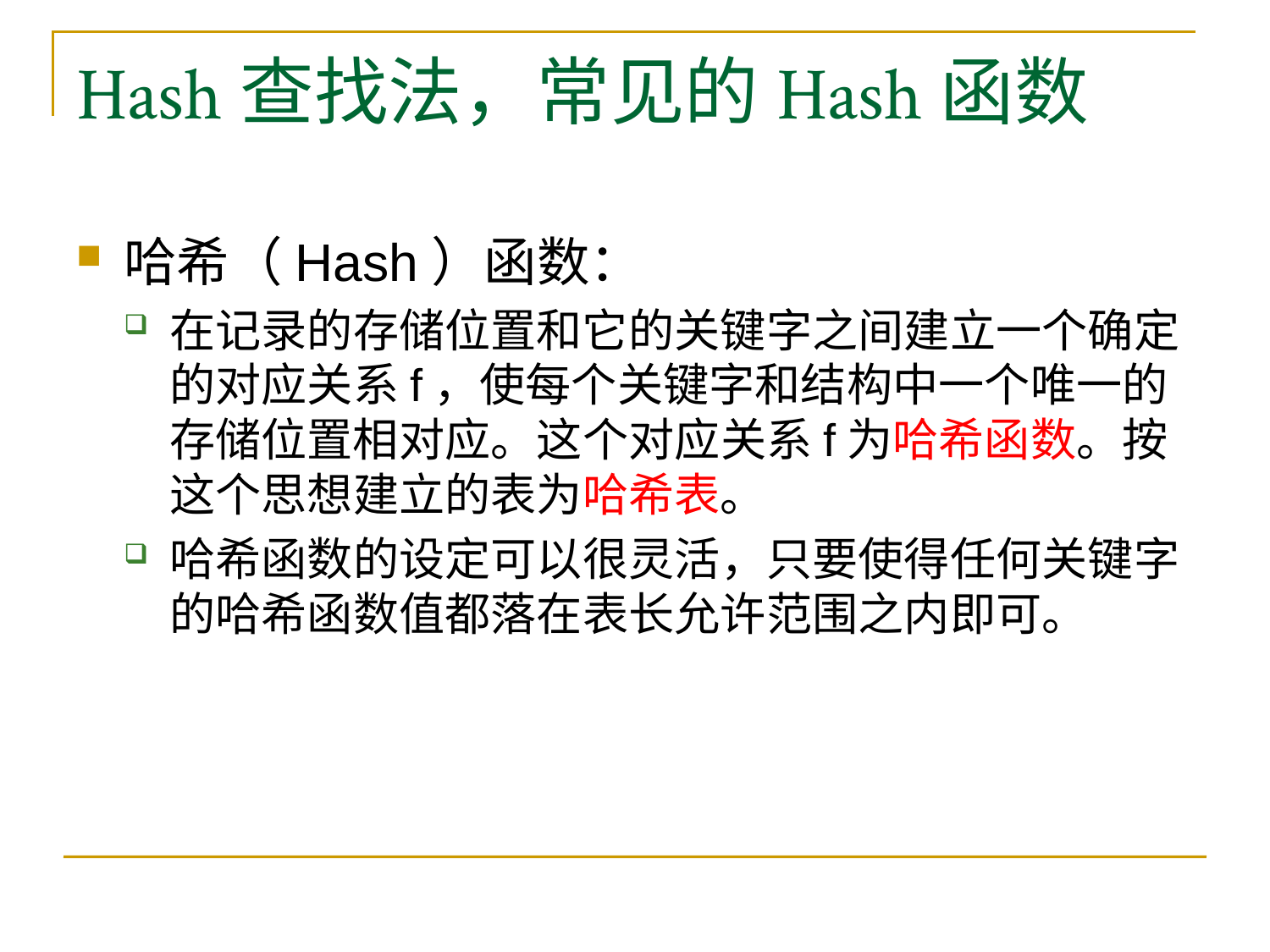

# Hash查找法，常见的Hash函数
哈希（Hash）函数：
在记录的存储位置和它的关键字之间建立一个确定的对应关系f，使每个关键字和结构中一个唯一的存储位置相对应。这个对应关系f为哈希函数。按这个思想建立的表为哈希表。
哈希函数的设定可以很灵活，只要使得任何关键字的哈希函数值都落在表长允许范围之内即可。